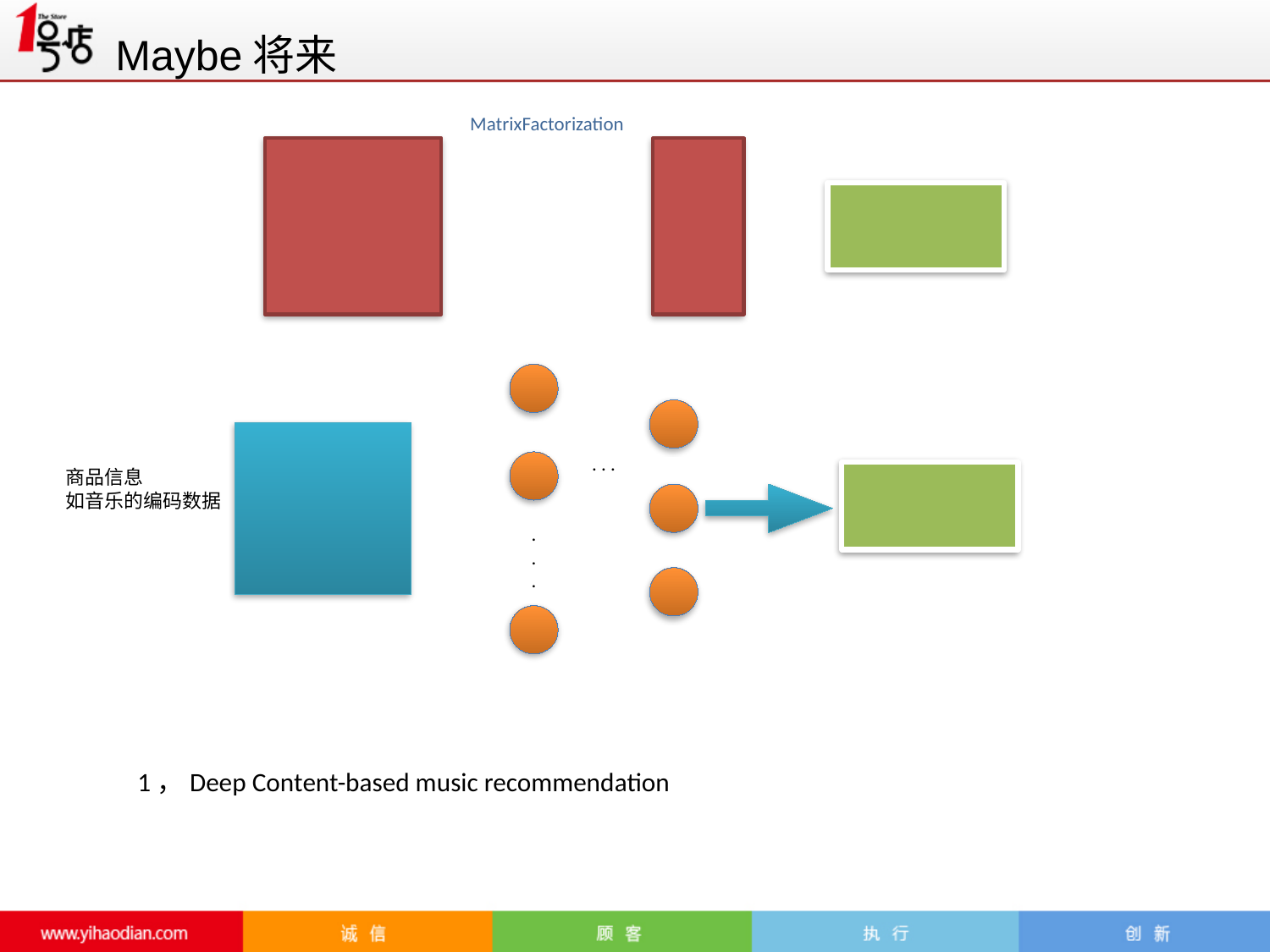

Maybe将来
MatrixFactorization

. . .

商品信息
如音乐的编码数据

.
.
.

1，Deep Content-based music recommendation